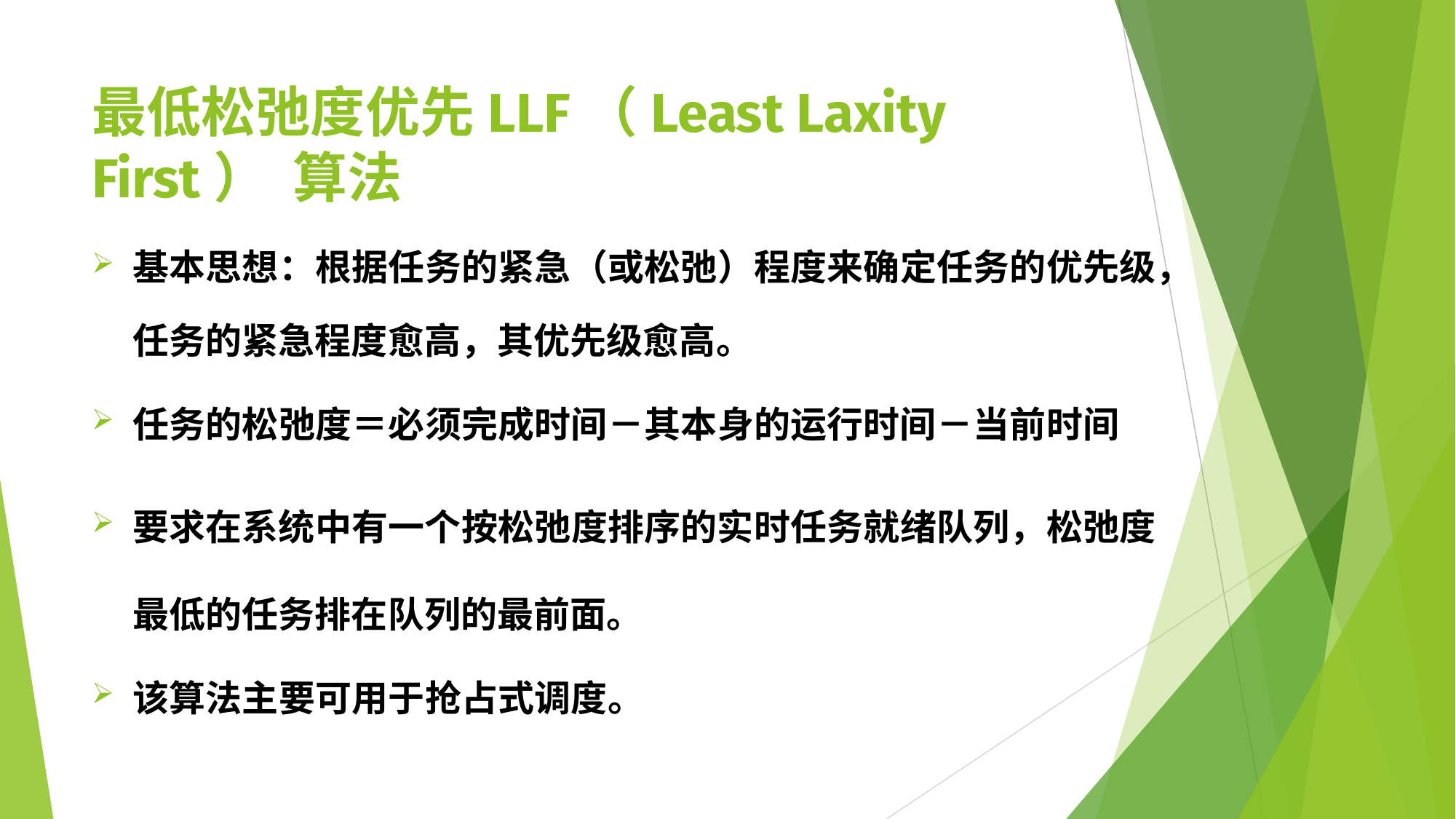

# 最低松弛度优先LLF（Least Laxity First）  算法
基本思想：根据任务的紧急（或松弛）程度来确定任务的优先级，

任务的紧急程度愈高，其优先级愈高。

任务的松弛度＝必须完成时间－其本身的运行时间－当前时间
要求在系统中有一个按松弛度排序的实时任务就绪队列，松弛度 最低的任务排在队列的最前面。

该算法主要可用于抢占式调度。